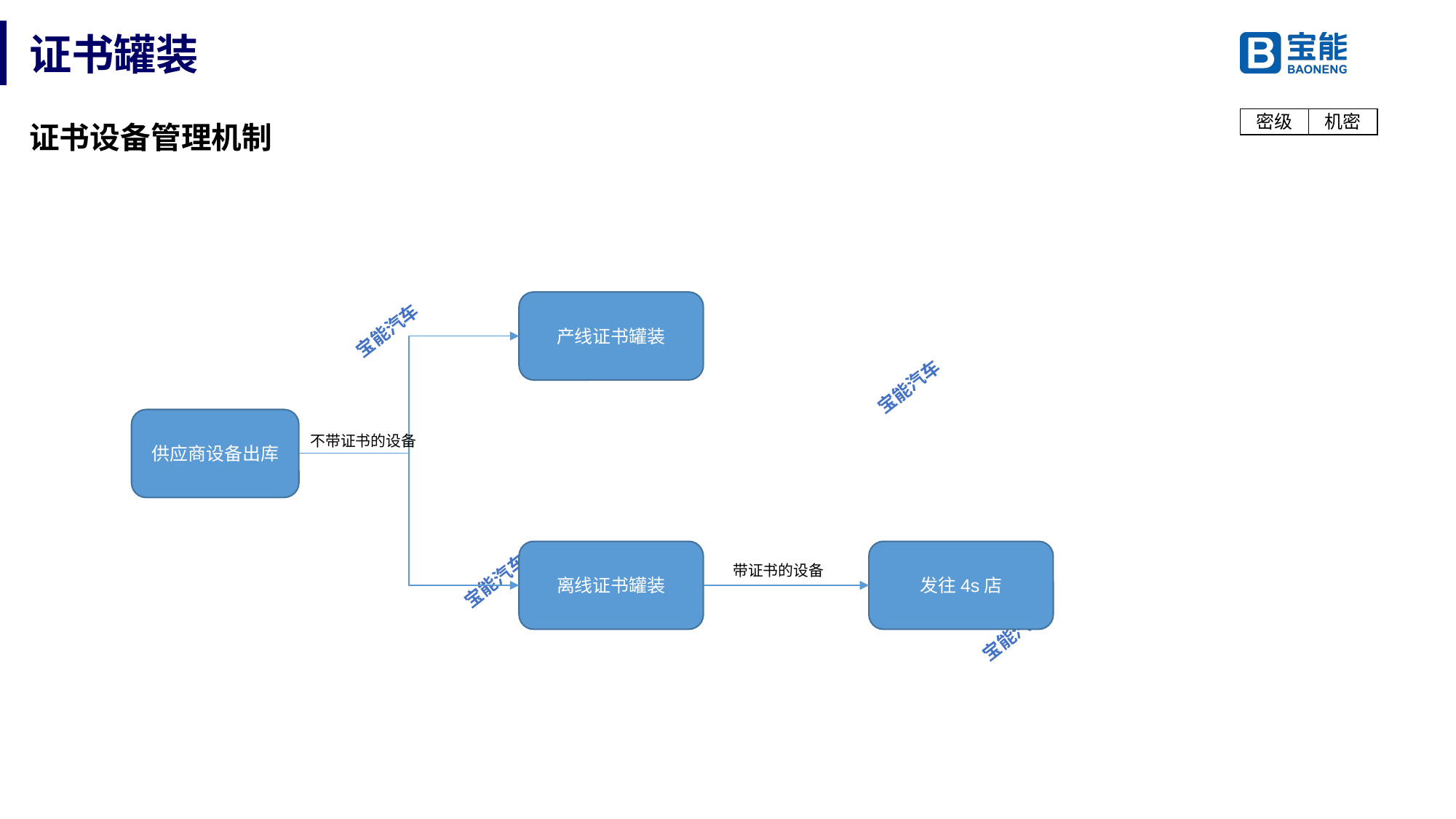

# 证书罐装
证书设备管理机制
产线证书罐装
供应商设备出库
不带证书的设备
发往4s店
离线证书罐装
带证书的设备
14